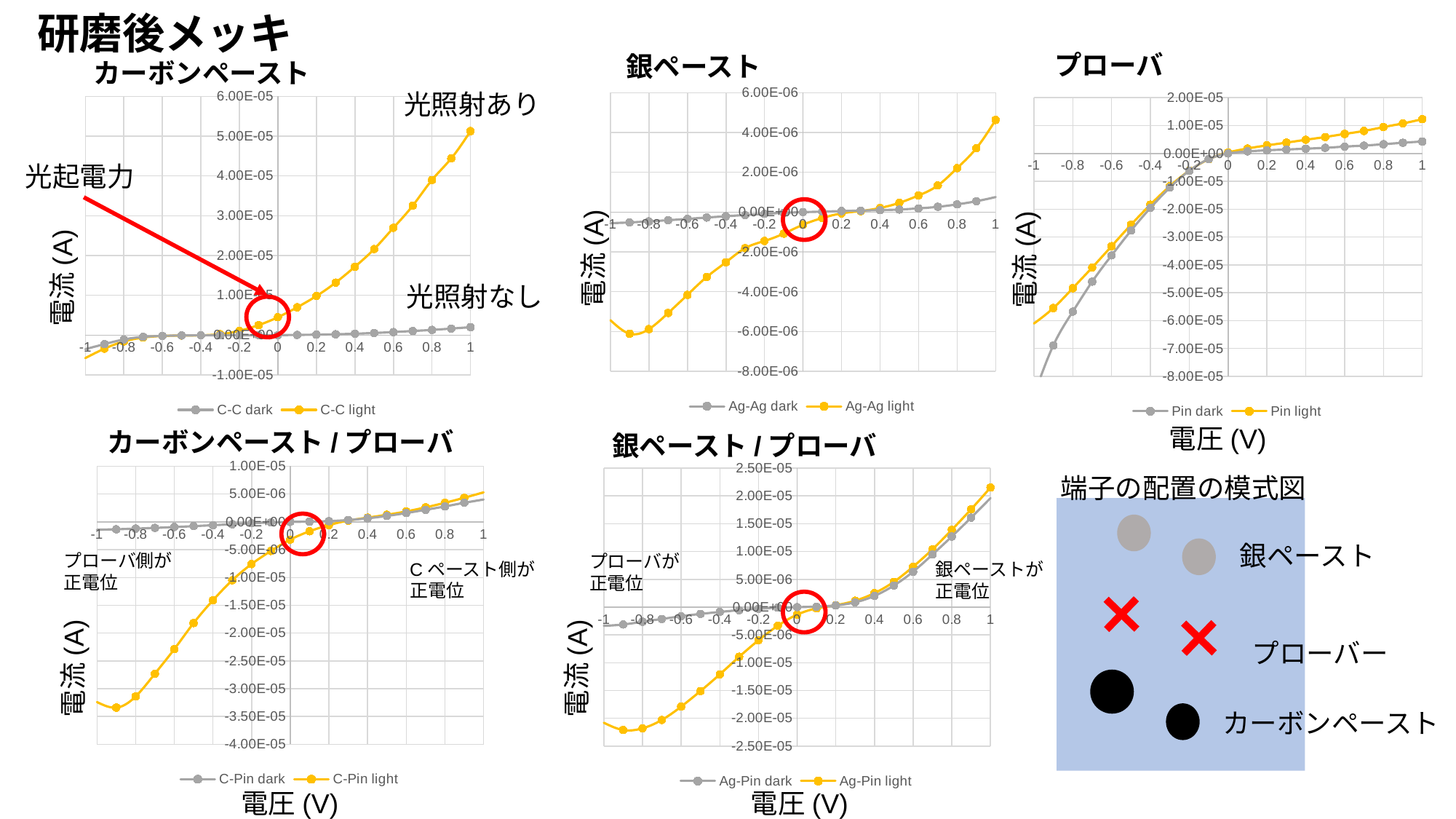

研磨後メッキ
プローバ
銀ペースト
カーボンペースト

### Chart

| Category | Ag-Ag dark | Ag-Ag light |
|---|---|---|

### Chart

| Category | C-C dark | C-C light |
|---|---|---|
光照射あり

### Chart

| Category | Pin dark | Pin light |
|---|---|---|
光起電力

電流(A)
電流(A)
電流(A)
光照射なし

電圧(V)
カーボンペースト/プローバ
銀ペースト/プローバ

### Chart

| Category | C-Pin dark | C-Pin light |
|---|---|---|

### Chart

| Category | Ag-Pin dark | Ag-Pin light |
|---|---|---|
端子の配置の模式図

銀ペースト

プローバ側が
正電位
プローバが
正電位
Cペースト側が
正電位
銀ペーストが
正電位

プローバー
電流(A)
電流(A)

カーボンペースト

電圧(V)
電圧(V)